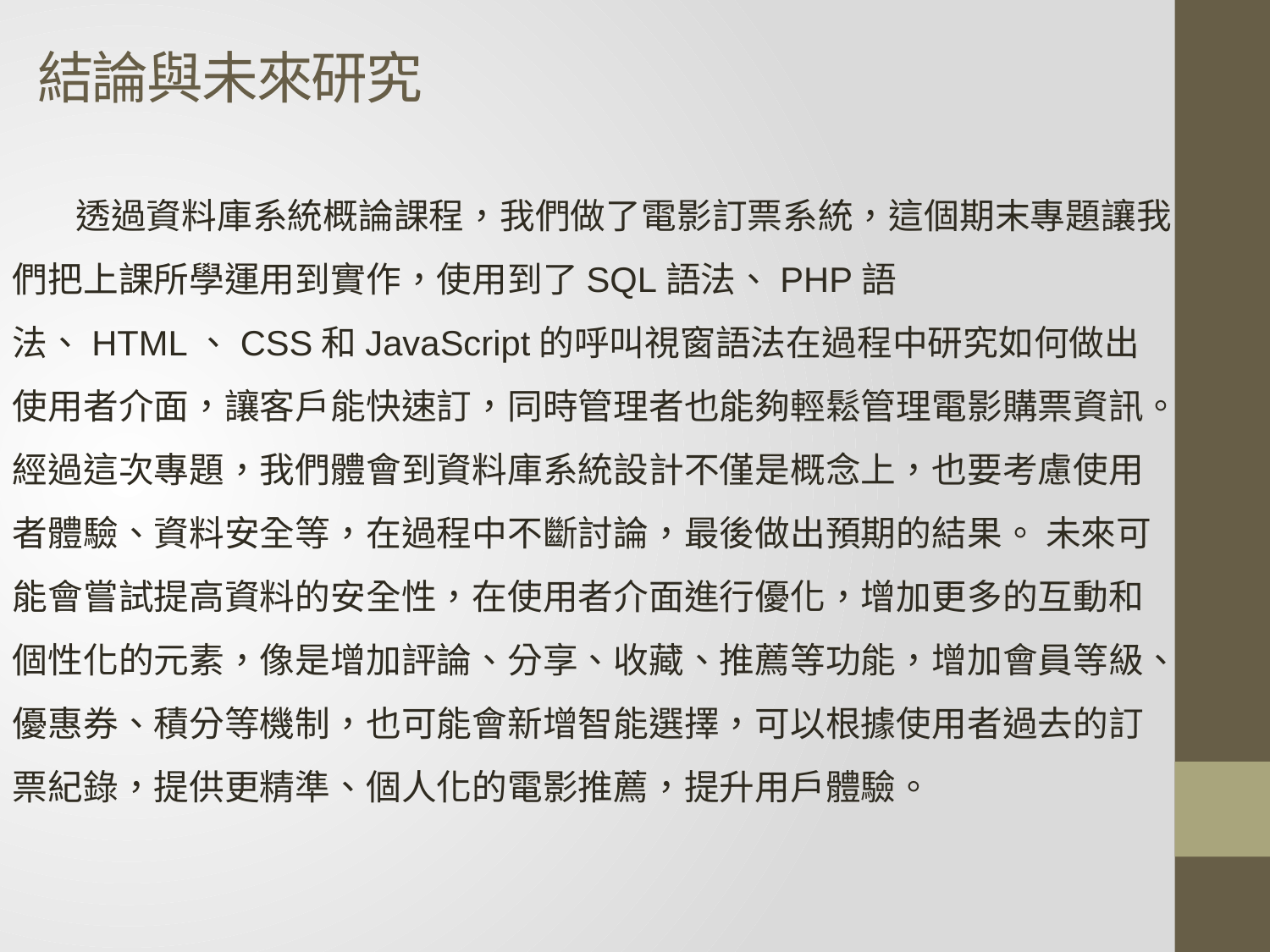

結論與未來研究
       透過資料庫系統概論課程，我們做了電影訂票系統，這個期末專題讓我們把上課所學運用到實作，使用到了SQL語法、PHP語法、HTML、CSS和JavaScript的呼叫視窗語法在過程中研究如何做出使用者介面，讓客戶能快速訂，同時管理者也能夠輕鬆管理電影購票資訊。經過這次專題，我們體會到資料庫系統設計不僅是概念上，也要考慮使用者體驗、資料安全等，在過程中不斷討論，最後做出預期的結果。 未來可能會嘗試提高資料的安全性，在使用者介面進行優化，增加更多的互動和個性化的元素，像是增加評論、分享、收藏、推薦等功能，增加會員等級、優惠券、積分等機制，也可能會新增智能選擇，可以根據使用者過去的訂票紀錄，提供更精準、個人化的電影推薦，提升用戶體驗。